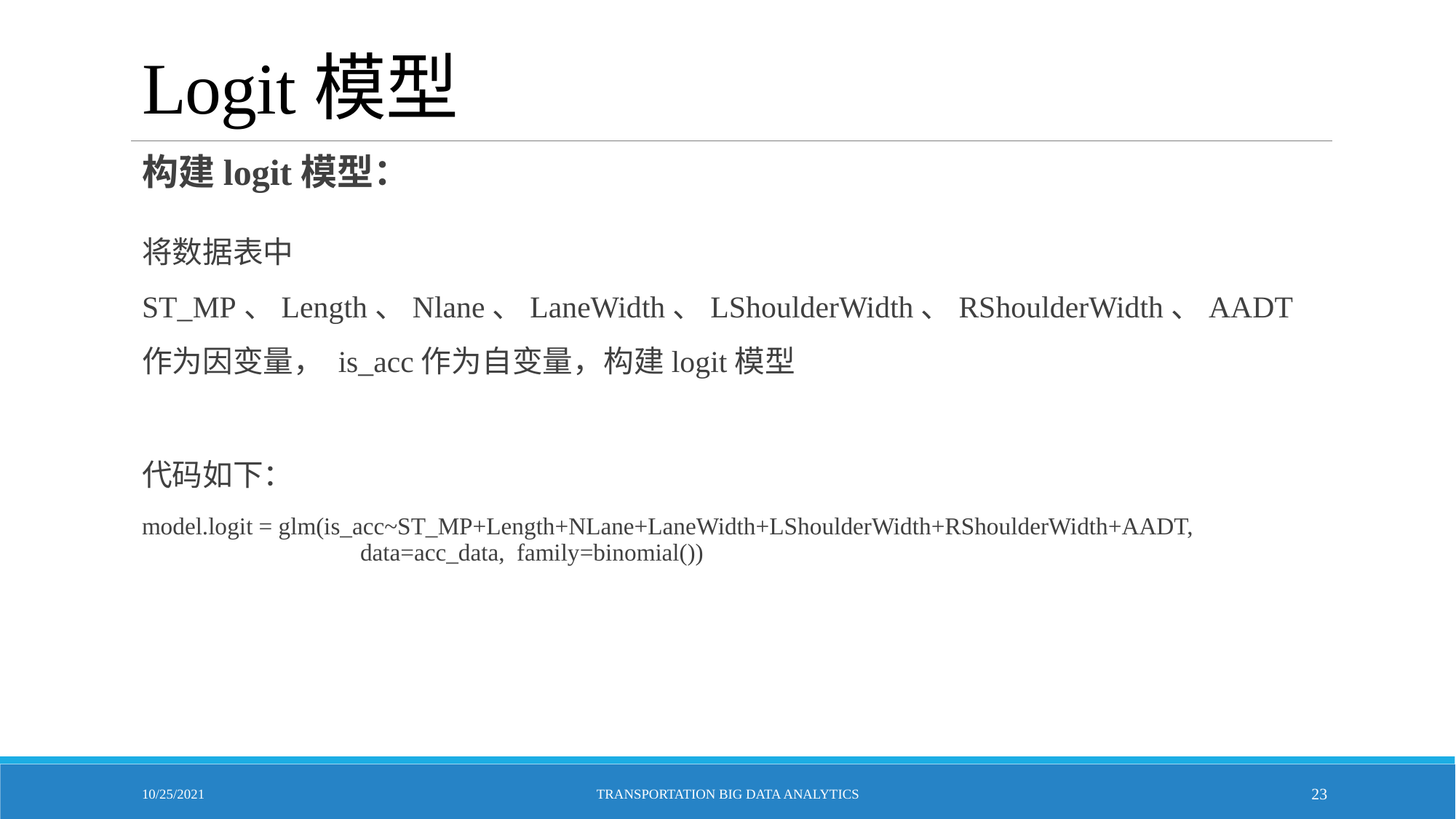

# Logit模型
构建logit模型：
将数据表中ST_MP、Length、Nlane、LaneWidth、LShoulderWidth、RShoulderWidth、AADT作为因变量， is_acc作为自变量，构建logit模型

代码如下：
model.logit = glm(is_acc~ST_MP+Length+NLane+LaneWidth+LShoulderWidth+RShoulderWidth+AADT, 			data=acc_data,  family=binomial())

10/25/2021
Transportation Big Data Analytics
23